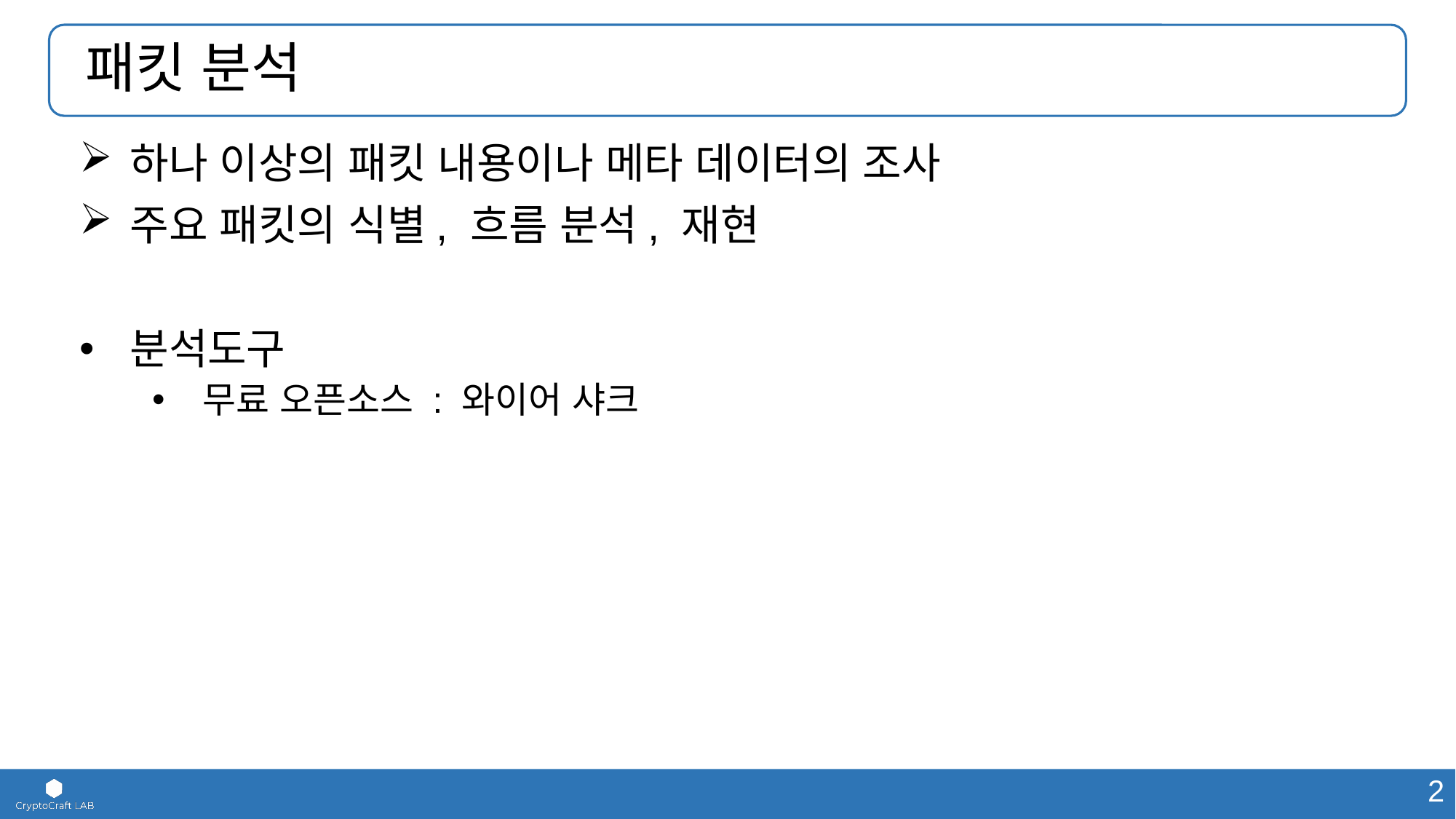

# 패킷 분석
하나 이상의 패킷 내용이나 메타 데이터의 조사
주요 패킷의 식별, 흐름 분석, 재현

분석도구
무료 오픈소스 : 와이어 샤크